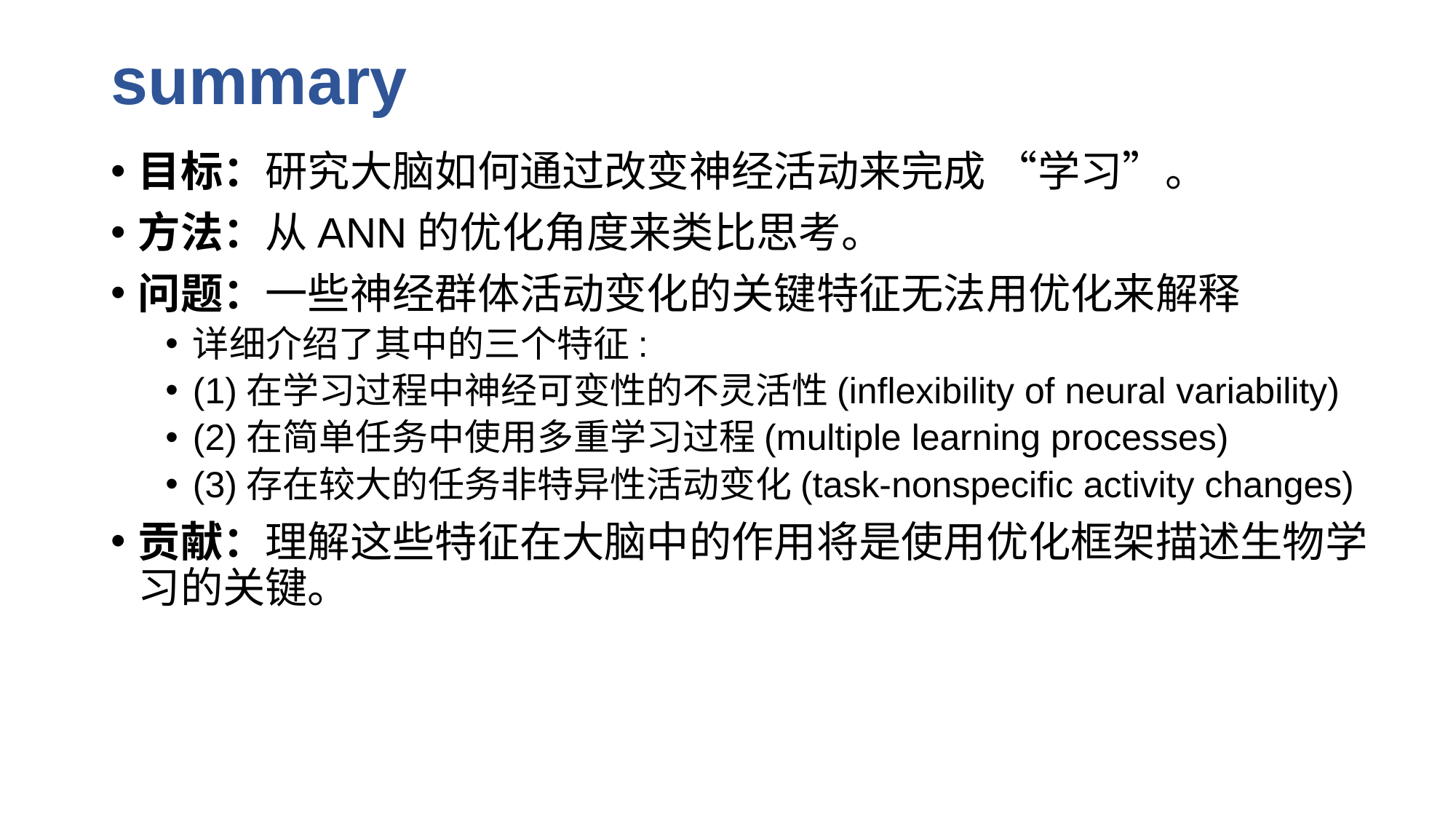

# summary
目标：研究大脑如何通过改变神经活动来完成 “学习”。
方法：从ANN的优化角度来类比思考。
问题：一些神经群体活动变化的关键特征无法用优化来解释
详细介绍了其中的三个特征:
(1)在学习过程中神经可变性的不灵活性(inflexibility of neural variability)
(2)在简单任务中使用多重学习过程(multiple learning processes)
(3)存在较大的任务非特异性活动变化(task-nonspecific activity changes)
贡献：理解这些特征在大脑中的作用将是使用优化框架描述生物学习的关键。